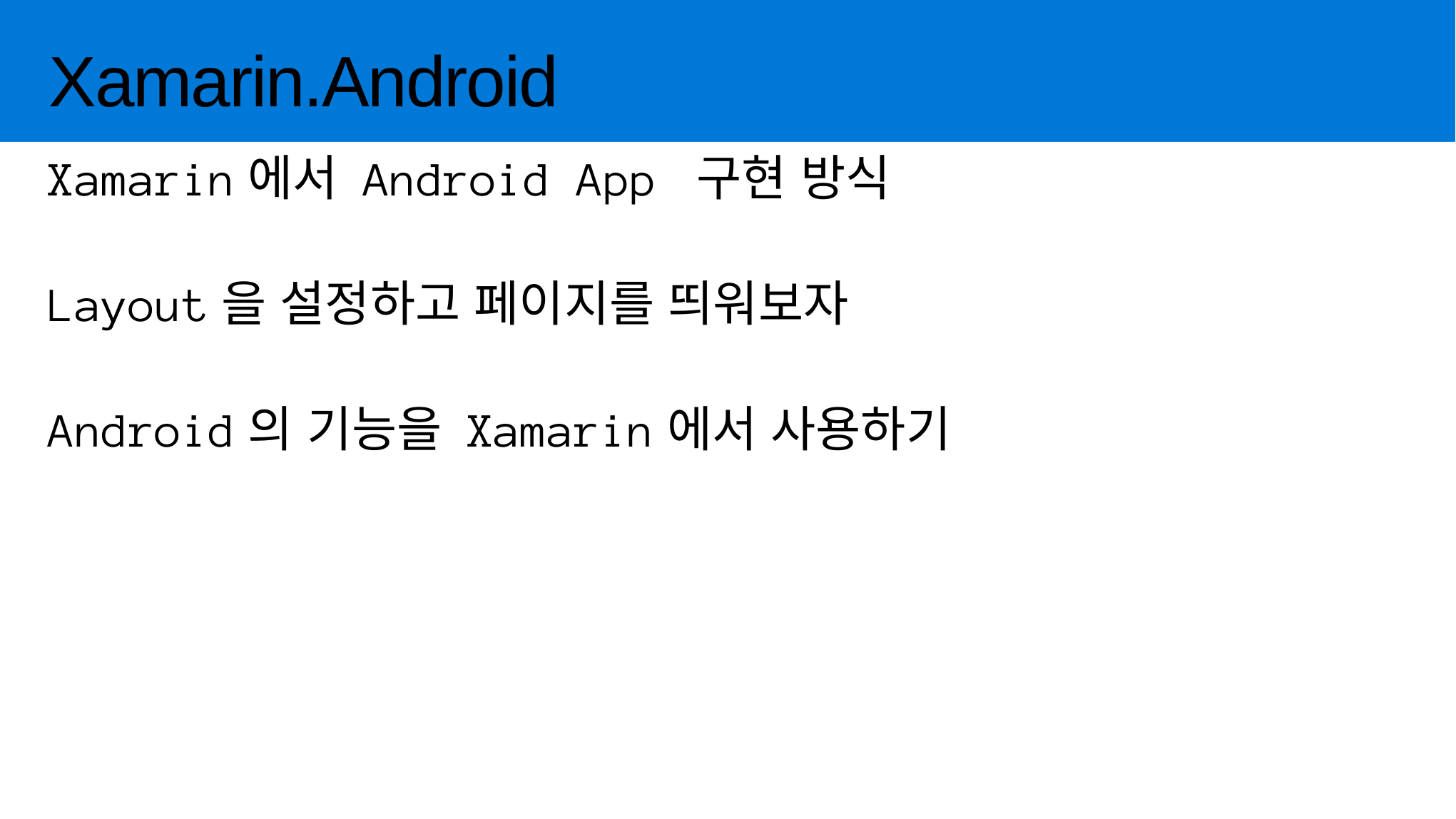

# Xamarin.Android
Xamarin에서 Android App 구현 방식

Layout을 설정하고 페이지를 띄워보자

Android의 기능을 Xamarin에서 사용하기